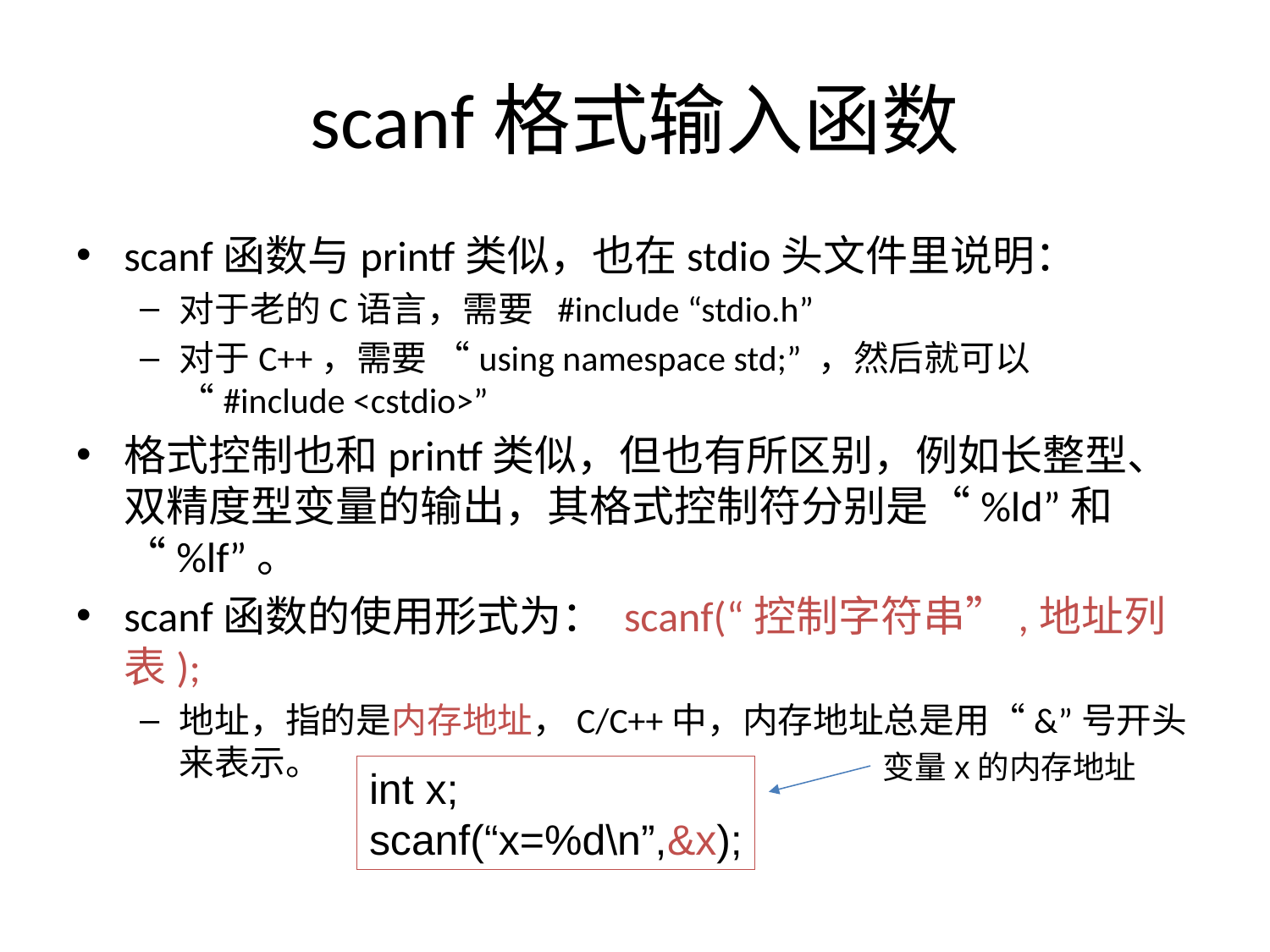

# scanf格式输入函数
scanf函数与printf类似，也在stdio头文件里说明：
对于老的C语言，需要  #include “stdio.h”
对于C++，需要 “using namespace std;” ，然后就可以 “#include <cstdio>”
格式控制也和printf类似，但也有所区别，例如长整型、双精度型变量的输出，其格式控制符分别是“%ld”和“%lf”。
scanf函数的使用形式为： scanf(“控制字符串”,地址列表);
地址，指的是内存地址，C/C++中，内存地址总是用“&”号开头来表示。
变量x的内存地址
int x;
scanf(“x=%d\n”,&x);